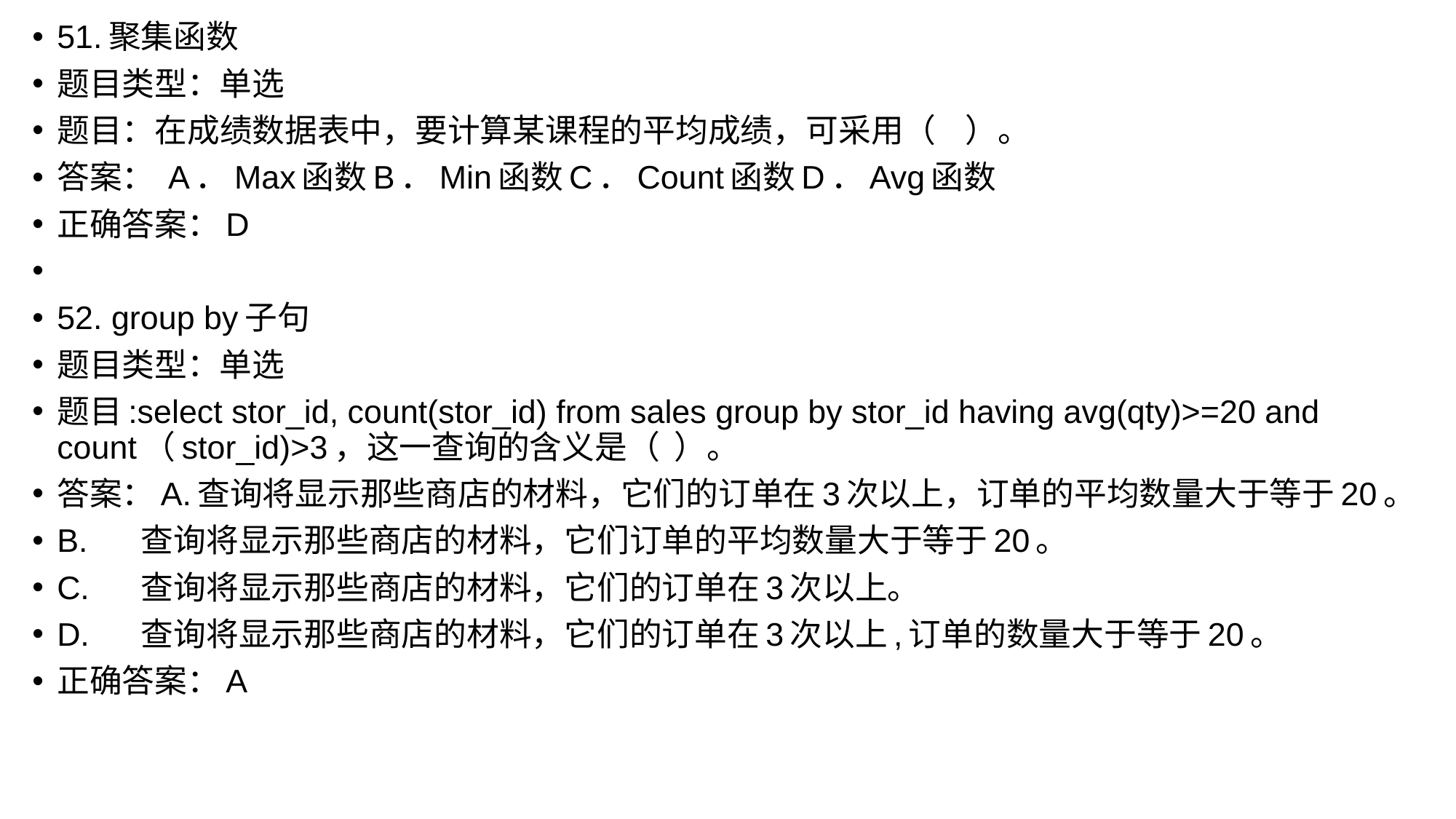

51.聚集函数
题目类型：单选
题目：在成绩数据表中，要计算某课程的平均成绩，可采用（    ）。
答案： A．Max函数B．Min函数C．Count函数D．Avg函数
正确答案：D

52. group by子句
题目类型：单选
题目:select stor_id, count(stor_id) from sales group by stor_id having avg(qty)>=20 and count（stor_id)>3，这一查询的含义是（  ）。
答案：A.查询将显示那些商店的材料，它们的订单在3次以上，订单的平均数量大于等于20。
B.	查询将显示那些商店的材料，它们订单的平均数量大于等于20。
C.	查询将显示那些商店的材料，它们的订单在3次以上。
D.	查询将显示那些商店的材料，它们的订单在3次以上,订单的数量大于等于20。
正确答案：A

#